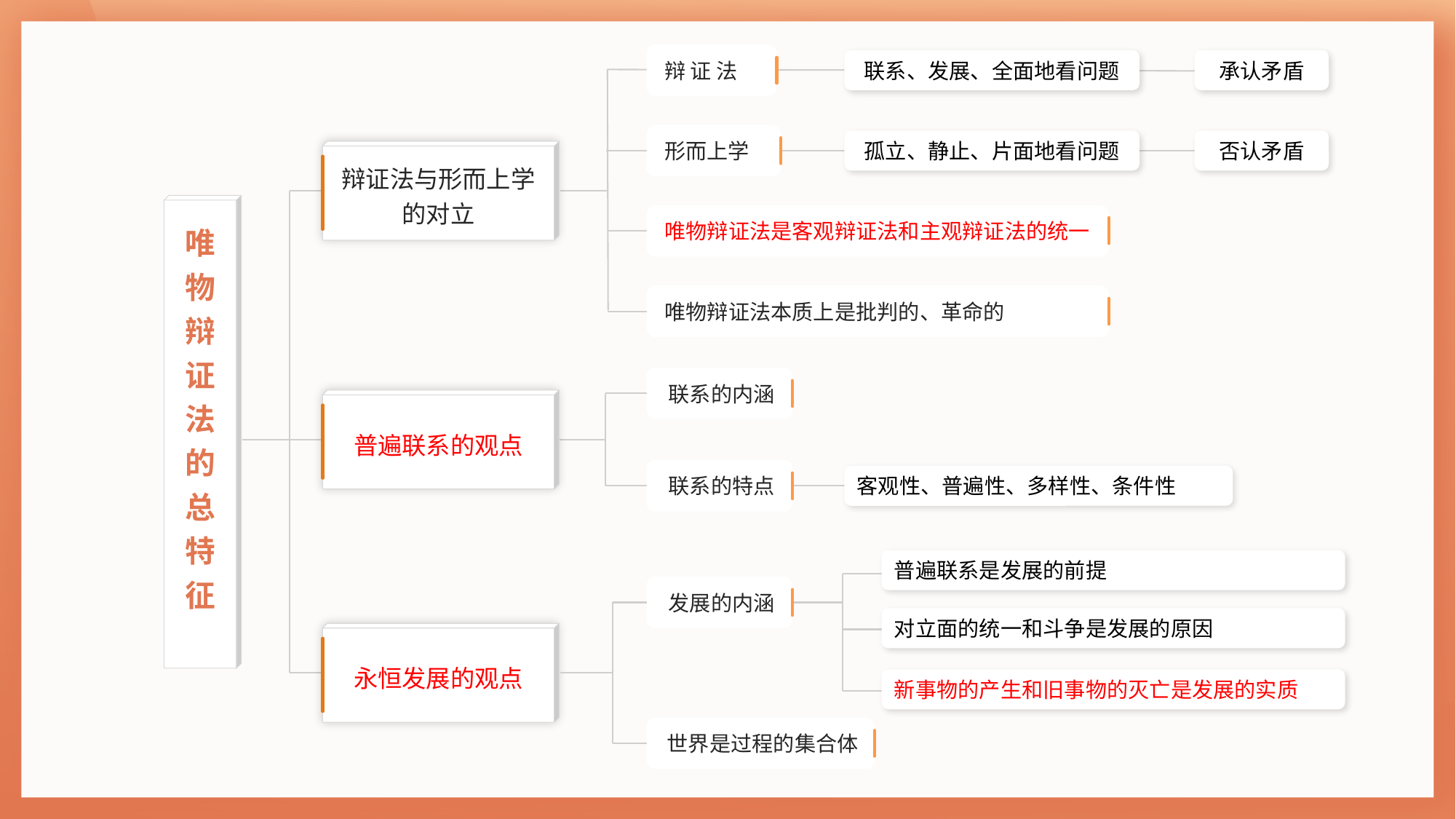

辩 证 法
联系、发展、全面地看问题
承认矛盾
形而上学
孤立、静止、片面地看问题
否认矛盾
辩证法与形而上学的对立
唯物辩证法的总特征

唯物辩证法是客观辩证法和主观辩证法的统一
唯物辩证法本质上是批判的、革命的
联系的内涵
普遍联系的观点
联系的特点
客观性、普遍性、多样性、条件性
普遍联系是发展的前提
发展的内涵
对立面的统一和斗争是发展的原因
永恒发展的观点
新事物的产生和旧事物的灭亡是发展的实质
世界是过程的集合体